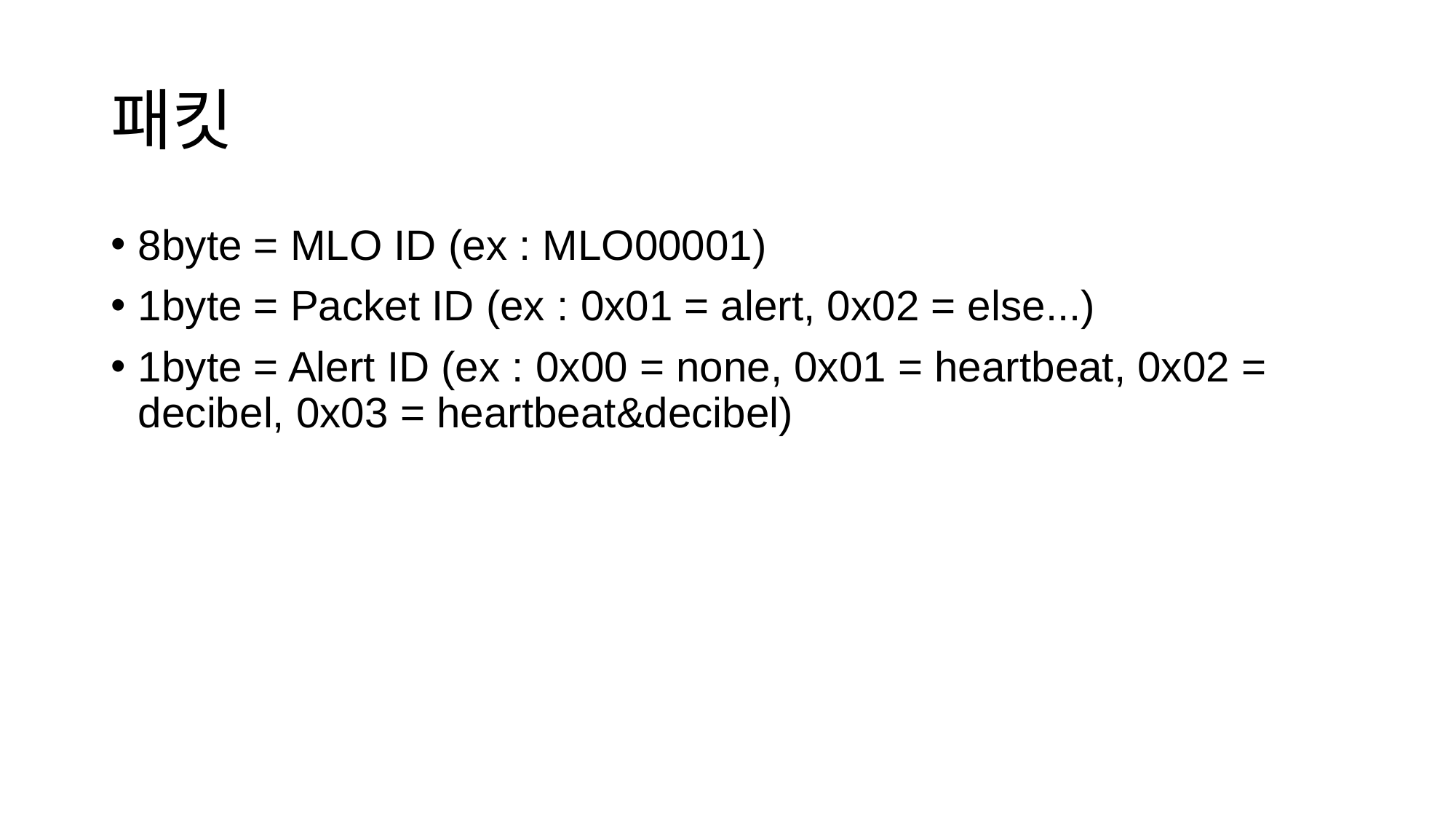

# 패킷
8byte = MLO ID (ex : MLO00001)
1byte = Packet ID (ex : 0x01 = alert, 0x02 = else...)
1byte = Alert ID (ex : 0x00 = none, 0x01 = heartbeat, 0x02 = decibel, 0x03 = heartbeat&decibel)